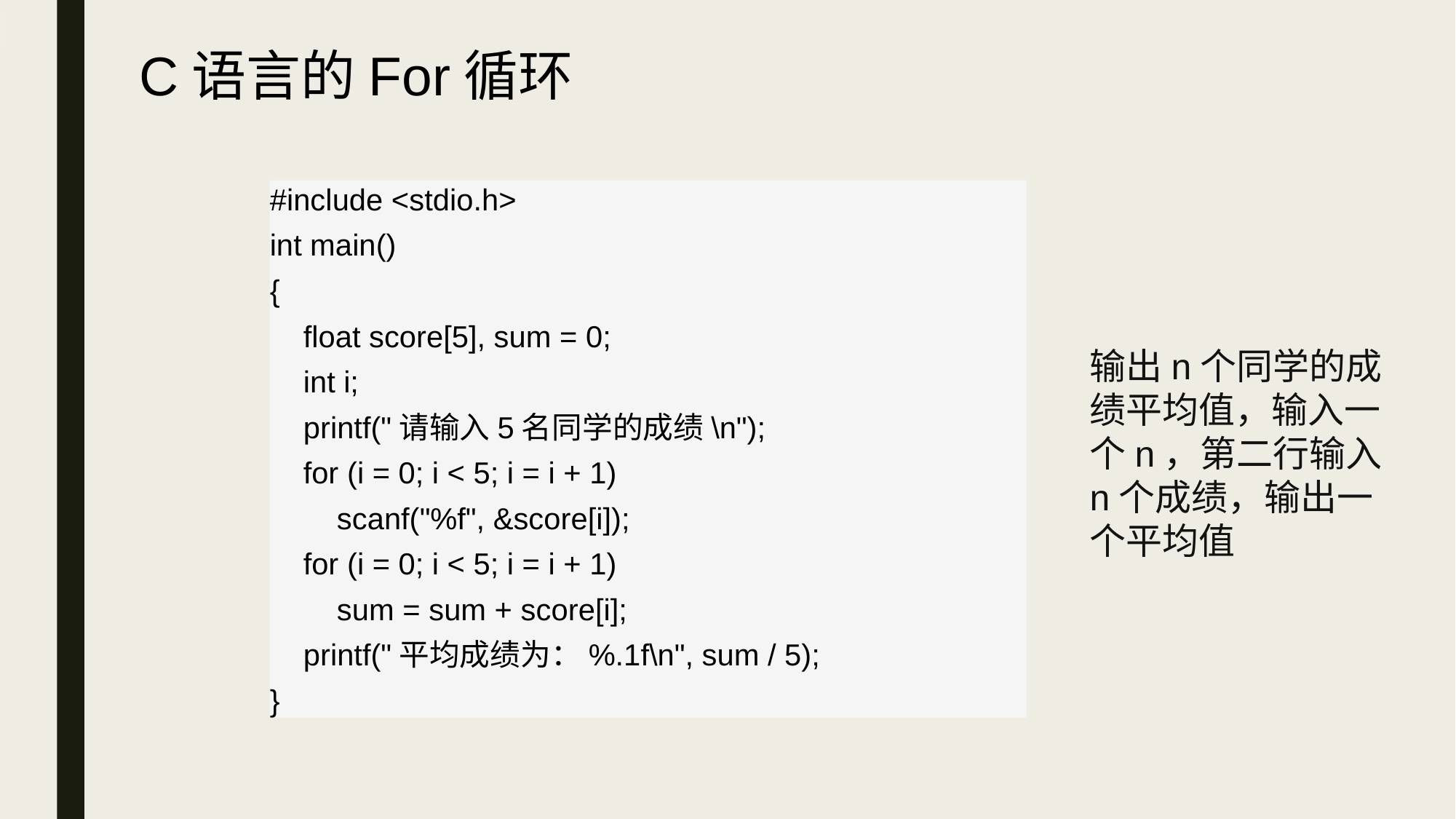

C语言的For循环
#include <stdio.h>
int main()
{
    float score[5], sum = 0;
    int i;
    printf("请输入5名同学的成绩\n");
    for (i = 0; i < 5; i = i + 1)
        scanf("%f", &score[i]);
    for (i = 0; i < 5; i = i + 1)
        sum = sum + score[i];
    printf("平均成绩为：%.1f\n", sum / 5);
}
输出n个同学的成绩平均值，输入一个n，第二行输入n个成绩，输出一个平均值